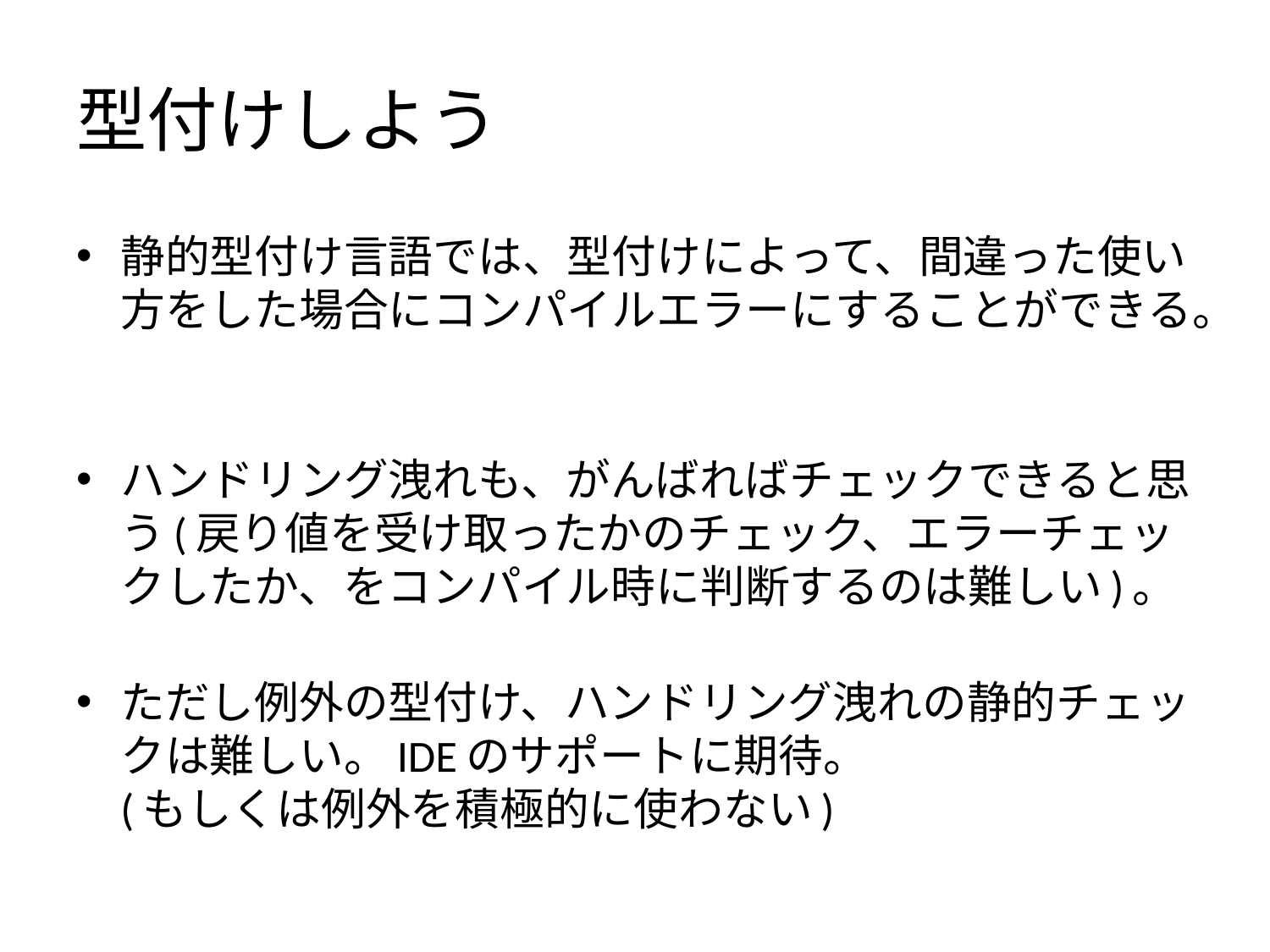

# 型付けしよう
静的型付け言語では、型付けによって、間違った使い方をした場合にコンパイルエラーにすることができる。
ハンドリング洩れも、がんばればチェックできると思う(戻り値を受け取ったかのチェック、エラーチェックしたか、をコンパイル時に判断するのは難しい)。
ただし例外の型付け、ハンドリング洩れの静的チェックは難しい。IDEのサポートに期待。
(もしくは例外を積極的に使わない)